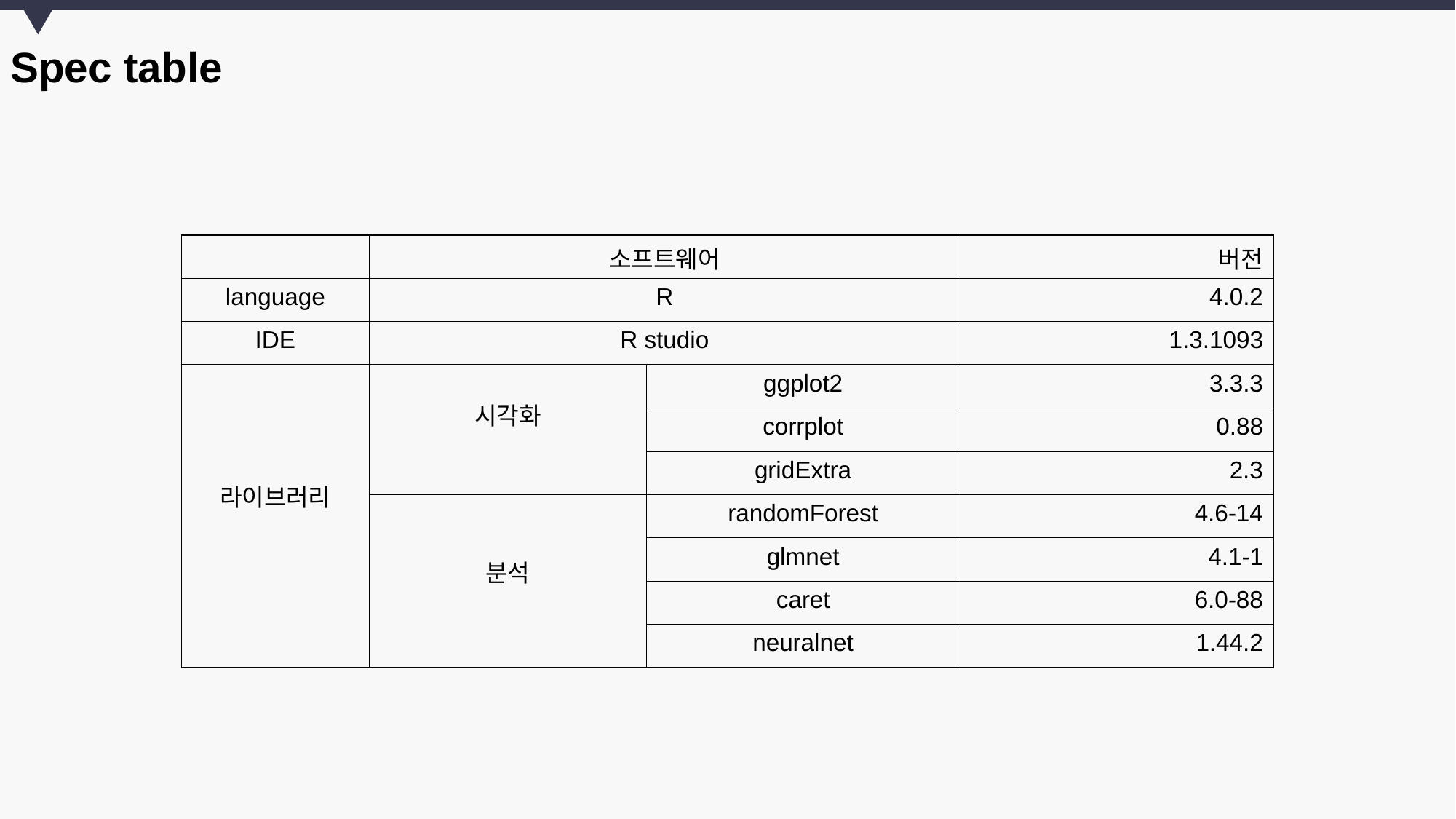

Spec table

| ​ | 소프트웨어​ |  | 버전​ |
| --- | --- | --- | --- |
| language​ | R​ |  | 4.0.2​ |
| IDE​ | R studio​ |  | 1.3.1093​ |
| 라이브러리​ | 시각화​ | ggplot2​ | 3.3.3​ |
|  |  | corrplot​ | 0.88​ |
|  |  | gridExtra​ | 2.3​ |
|  | 분석​ | randomForest​ | 4.6-14​ |
|  |  | glmnet​ | 4.1-1​ |
|  |  | caret​ | 6.0-88​ |
|  |  | neuralnet​ | 1.44.2​ |